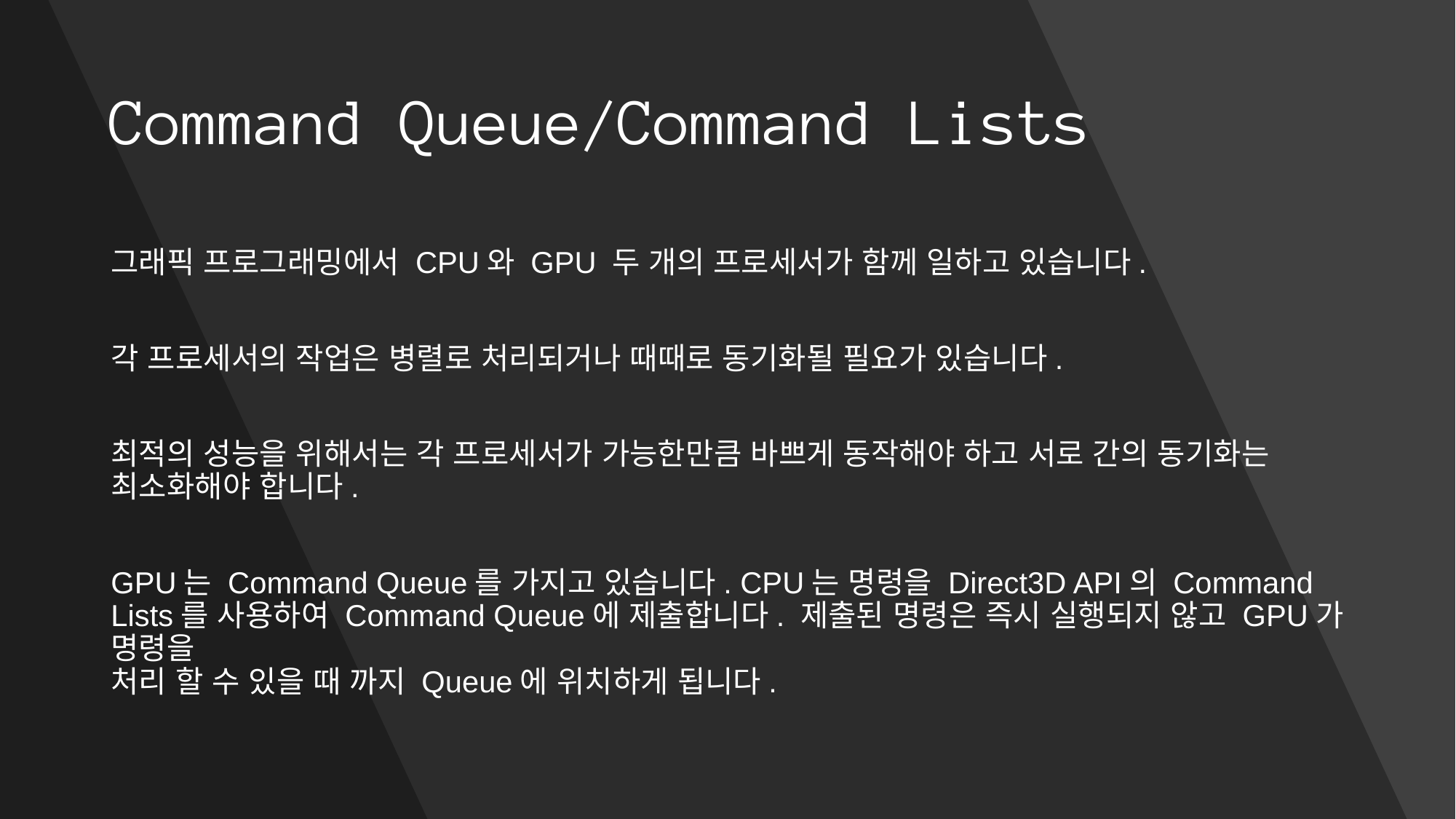

# Command Queue/Command Lists
그래픽 프로그래밍에서 CPU와 GPU 두 개의 프로세서가 함께 일하고 있습니다.

각 프로세서의 작업은 병렬로 처리되거나 때때로 동기화될 필요가 있습니다.

최적의 성능을 위해서는 각 프로세서가 가능한만큼 바쁘게 동작해야 하고 서로 간의 동기화는 최소화해야 합니다.

GPU는 Command Queue를 가지고 있습니다. CPU는 명령을 Direct3D API의 Command Lists를 사용하여 Command Queue에 제출합니다. 제출된 명령은 즉시 실행되지 않고 GPU가 명령을
처리 할 수 있을 때 까지 Queue에 위치하게 됩니다.